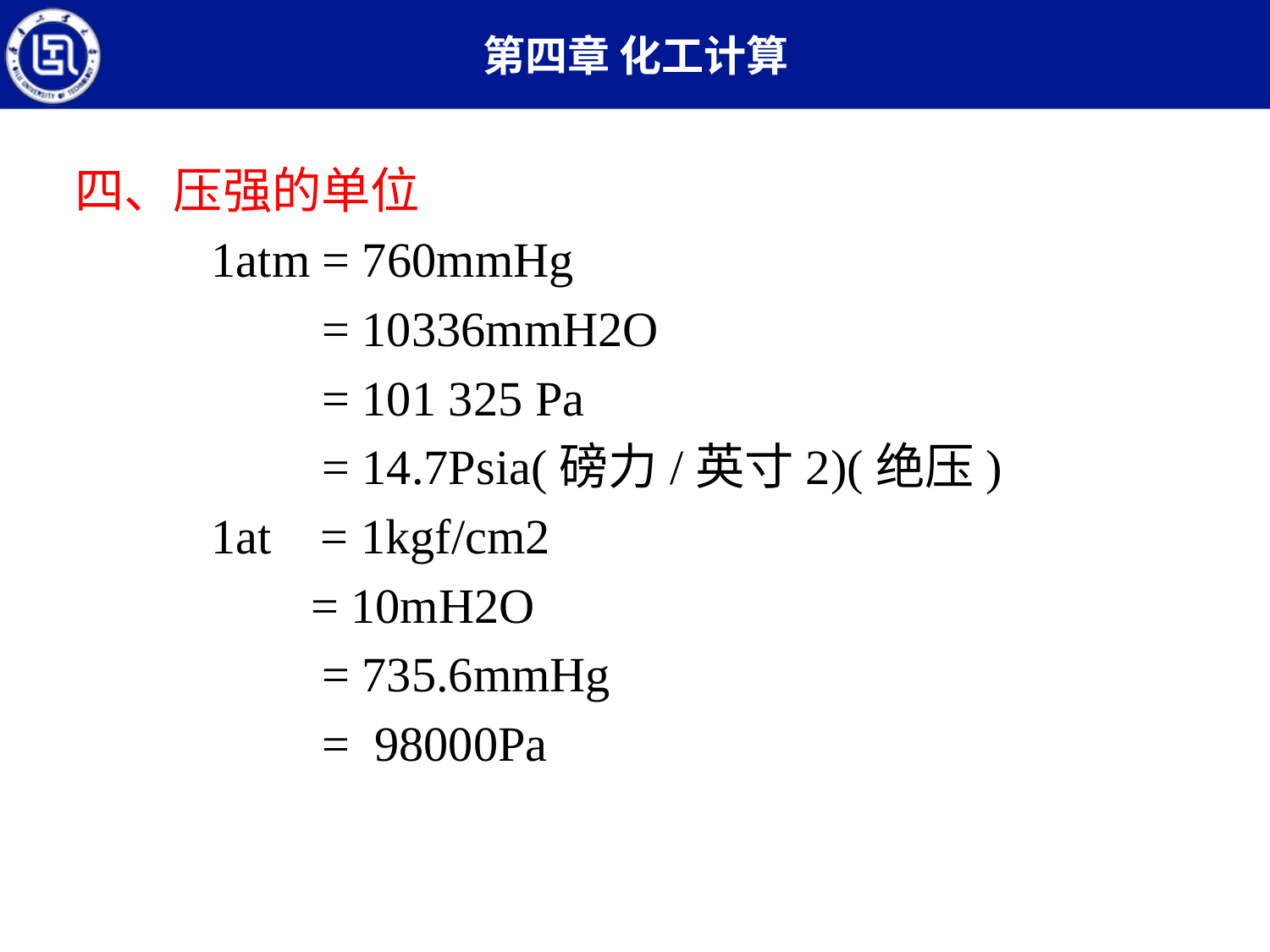

四、压强的单位
1atm = 760mmHg
         = 10336mmH2O
         = 101 325 Pa
         = 14.7Psia(磅力/英寸2)(绝压)
1at    = 1kgf/cm2
 	     = 10mH2O
         = 735.6mmHg
         =  98000Pa